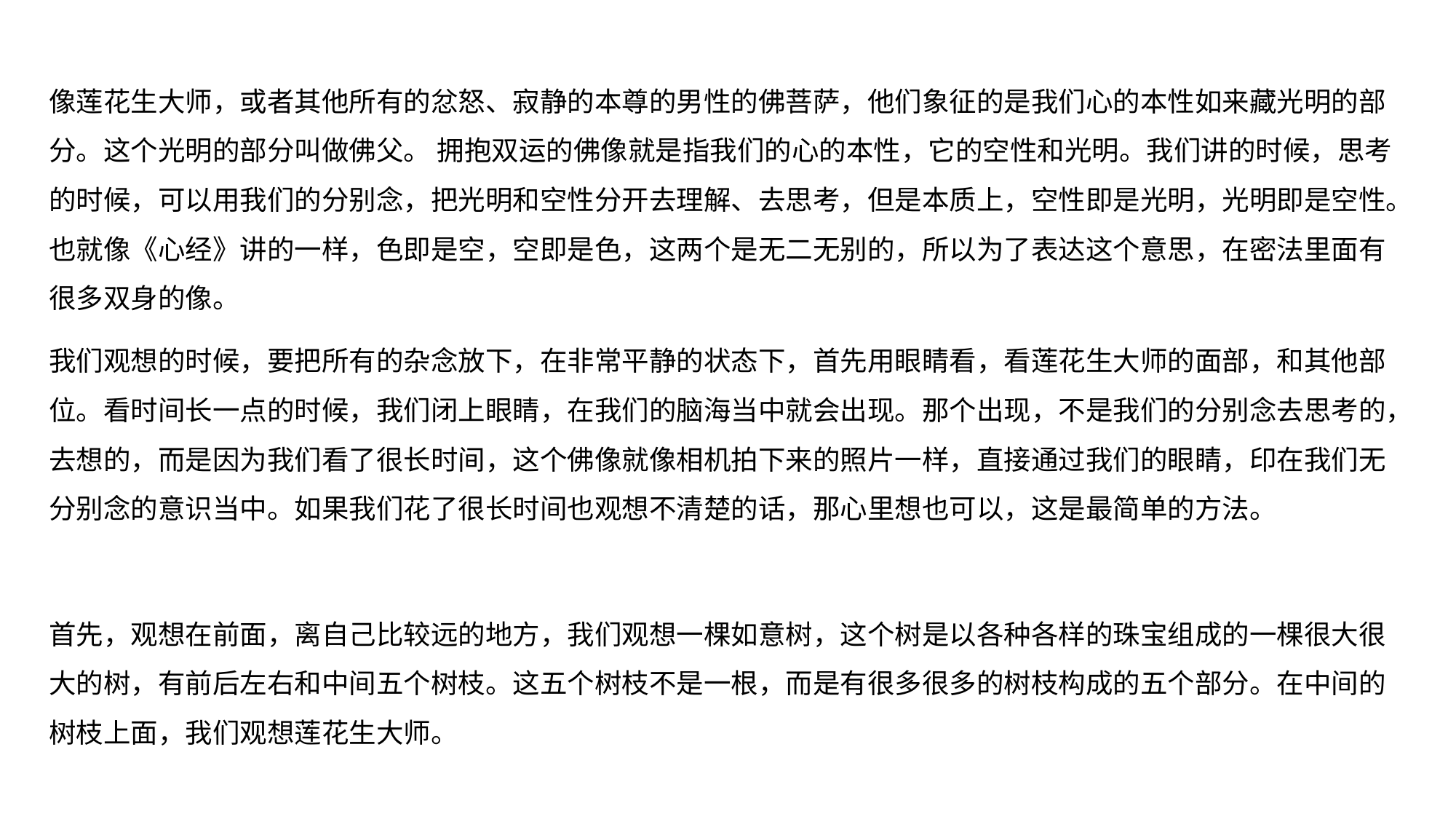

像莲花生大师，或者其他所有的忿怒、寂静的本尊的男性的佛菩萨，他们象征的是我们心的本性如来藏光明的部分。这个光明的部分叫做佛父。 拥抱双运的佛像就是指我们的心的本性，它的空性和光明。我们讲的时候，思考的时候，可以用我们的分别念，把光明和空性分开去理解、去思考，但是本质上，空性即是光明，光明即是空性。也就像《心经》讲的一样，色即是空，空即是色，这两个是无二无别的，所以为了表达这个意思，在密法里面有很多双身的像。
我们观想的时候，要把所有的杂念放下，在非常平静的状态下，首先用眼睛看，看莲花生大师的面部，和其他部位。看时间长一点的时候，我们闭上眼睛，在我们的脑海当中就会出现。那个出现，不是我们的分别念去思考的，去想的，而是因为我们看了很长时间，这个佛像就像相机拍下来的照片一样，直接通过我们的眼睛，印在我们无分别念的意识当中。如果我们花了很长时间也观想不清楚的话，那心里想也可以，这是最简单的方法。

首先，观想在前面，离自己比较远的地方，我们观想一棵如意树，这个树是以各种各样的珠宝组成的一棵很大很大的树，有前后左右和中间五个树枝。这五个树枝不是一根，而是有很多很多的树枝构成的五个部分。在中间的树枝上面，我们观想莲花生大师。